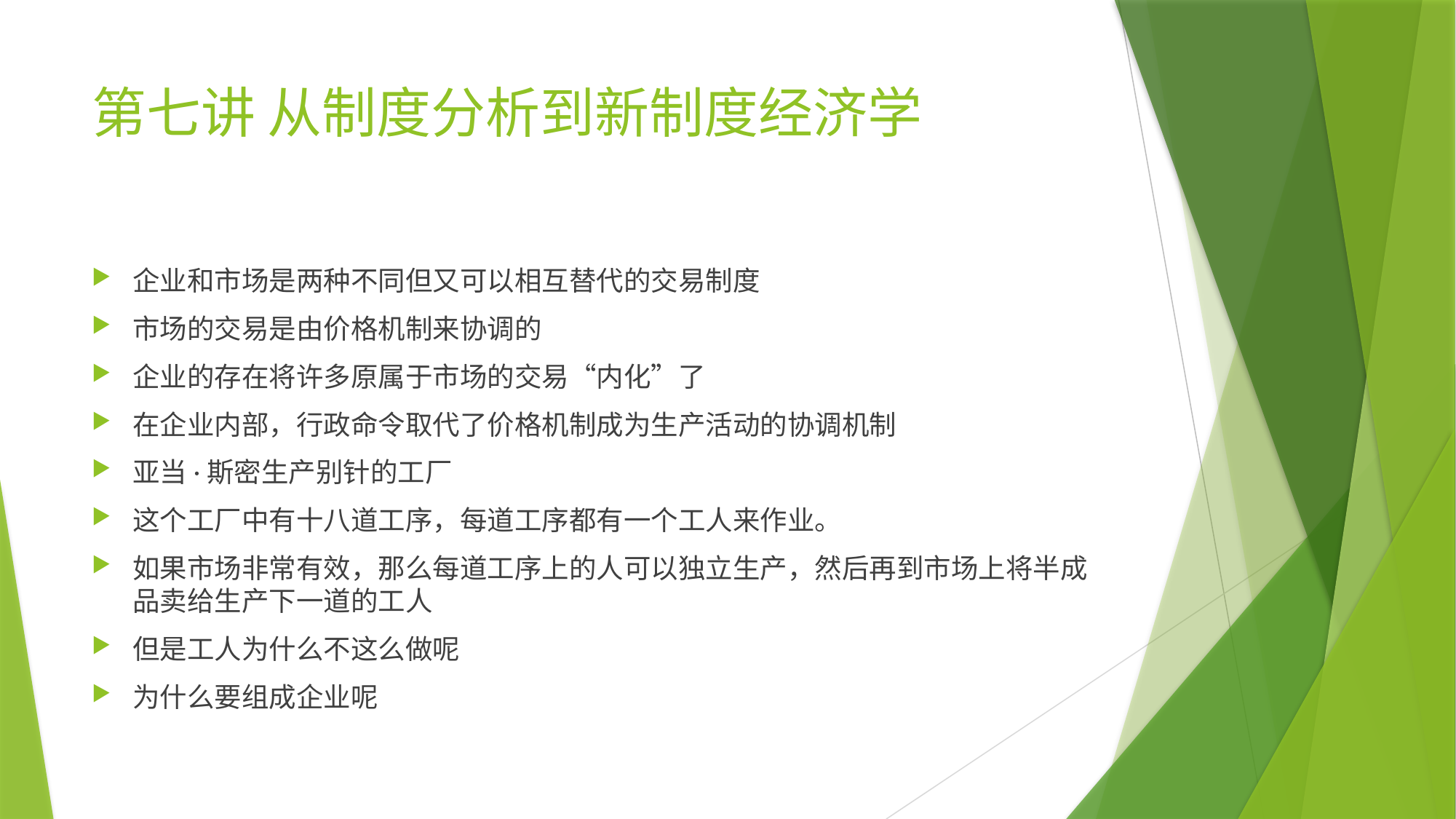

# 第七讲 从制度分析到新制度经济学
企业和市场是两种不同但又可以相互替代的交易制度
市场的交易是由价格机制来协调的
企业的存在将许多原属于市场的交易“内化”了
在企业内部，行政命令取代了价格机制成为生产活动的协调机制
亚当·斯密生产别针的工厂
这个工厂中有十八道工序，每道工序都有一个工人来作业。
如果市场非常有效，那么每道工序上的人可以独立生产，然后再到市场上将半成品卖给生产下一道的工人
但是工人为什么不这么做呢
为什么要组成企业呢